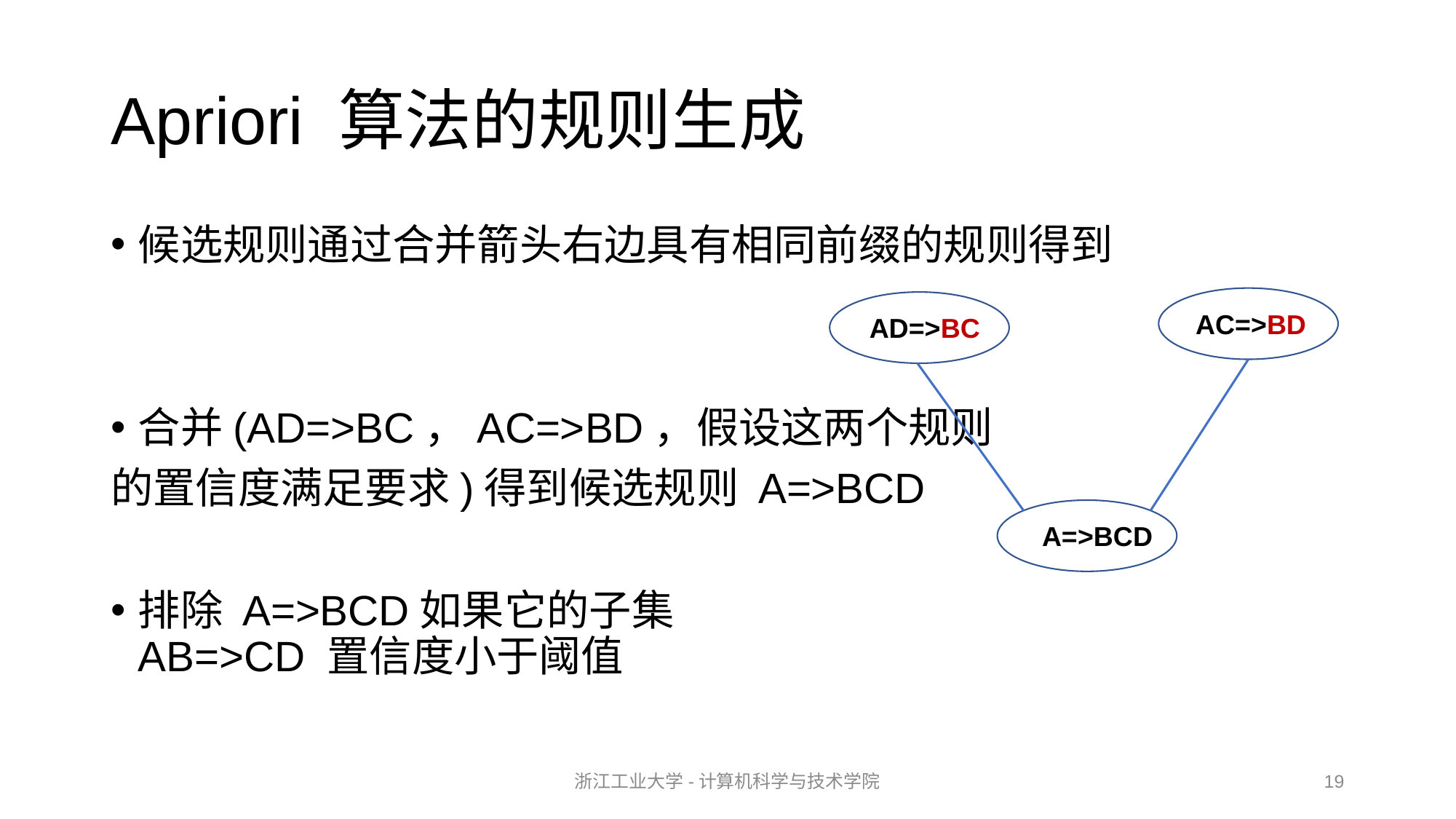

# Apriori 算法的规则生成
候选规则通过合并箭头右边具有相同前缀的规则得到

合并(AD=>BC，AC=>BD，假设这两个规则
的置信度满足要求)得到候选规则 A=>BCD

排除 A=>BCD如果它的子集
AB=>CD 置信度小于阈值

AC=>BD
AD=>BC

A=>BCD
浙江工业大学-计算机科学与技术学院
19